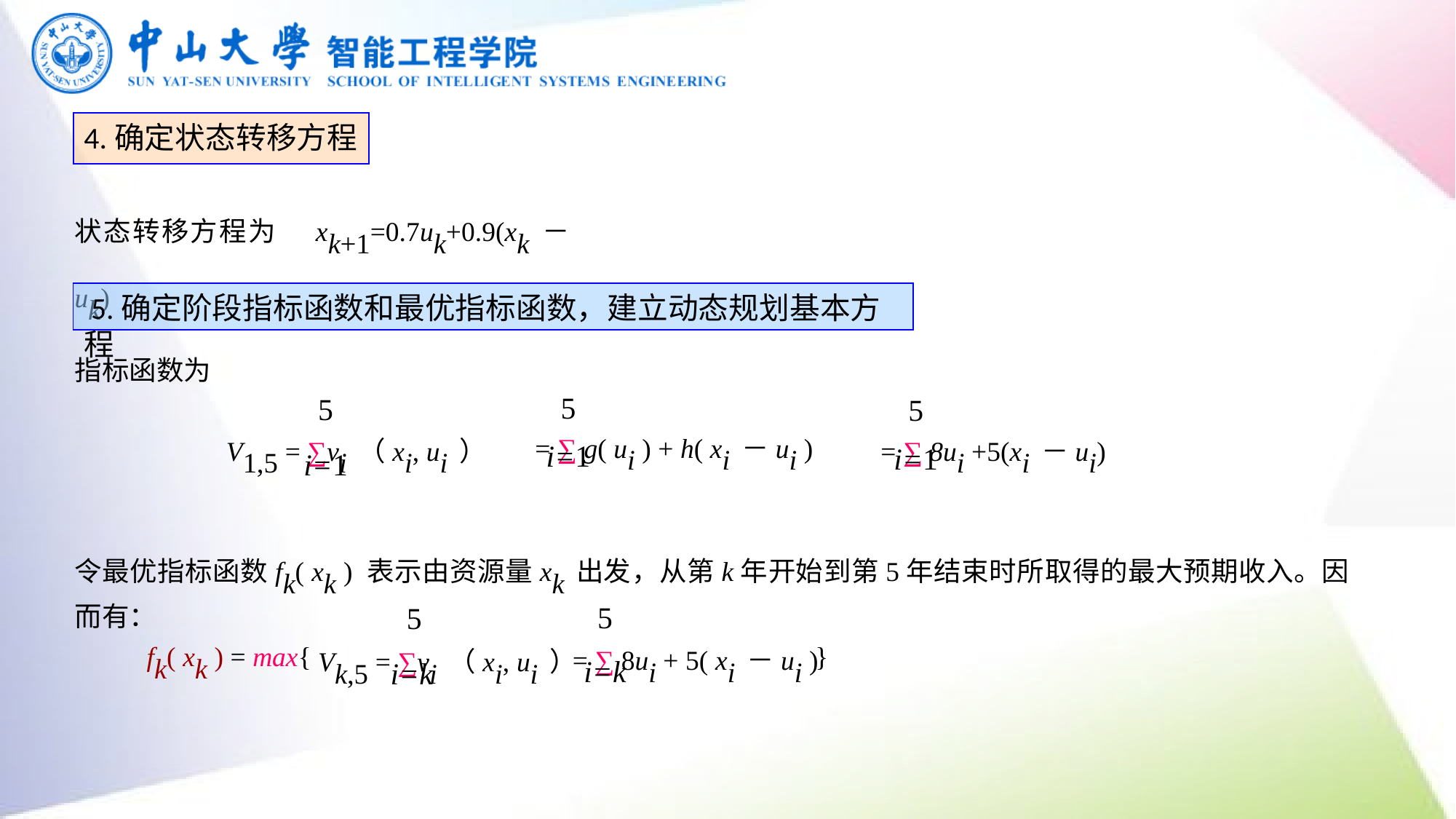

4.确定状态转移方程
状态转移方程为    xk+1=0.7uk+0.9(xk－uk)
 5.确定阶段指标函数和最优指标函数，建立动态规划基本方程
指标函数为
5
 = ∑ g( ui ) + h( xi－ui )
i=1
5
V1,5 = ∑vi（xi, ui）
i=1
5
 = ∑ 8ui +5(xi－ui)
i=1
令最优指标函数fk( xk ) 表示由资源量xk出发，从第k年开始到第5年结束时所取得的最大预期收入。因而有：
5
 = ∑ 8ui + 5( xi－ui )
i=k
5
Vk,5 = ∑vi（xi, ui）
i=k
 fk( xk ) = max{                                                                         }